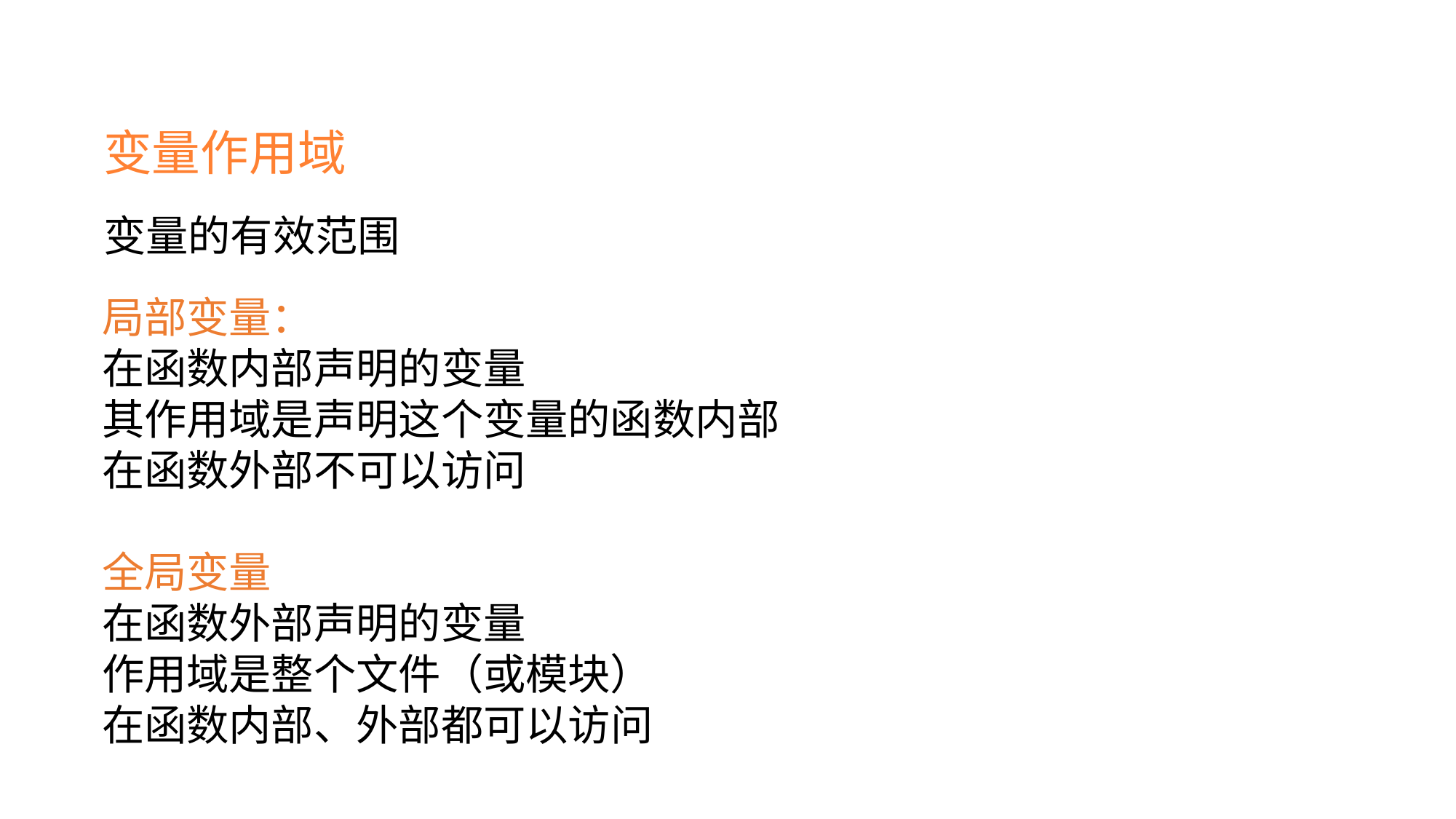

变量作用域
变量的有效范围
局部变量：
在函数内部声明的变量
其作用域是声明这个变量的函数内部
在函数外部不可以访问

全局变量
在函数外部声明的变量
作用域是整个文件（或模块）
在函数内部、外部都可以访问